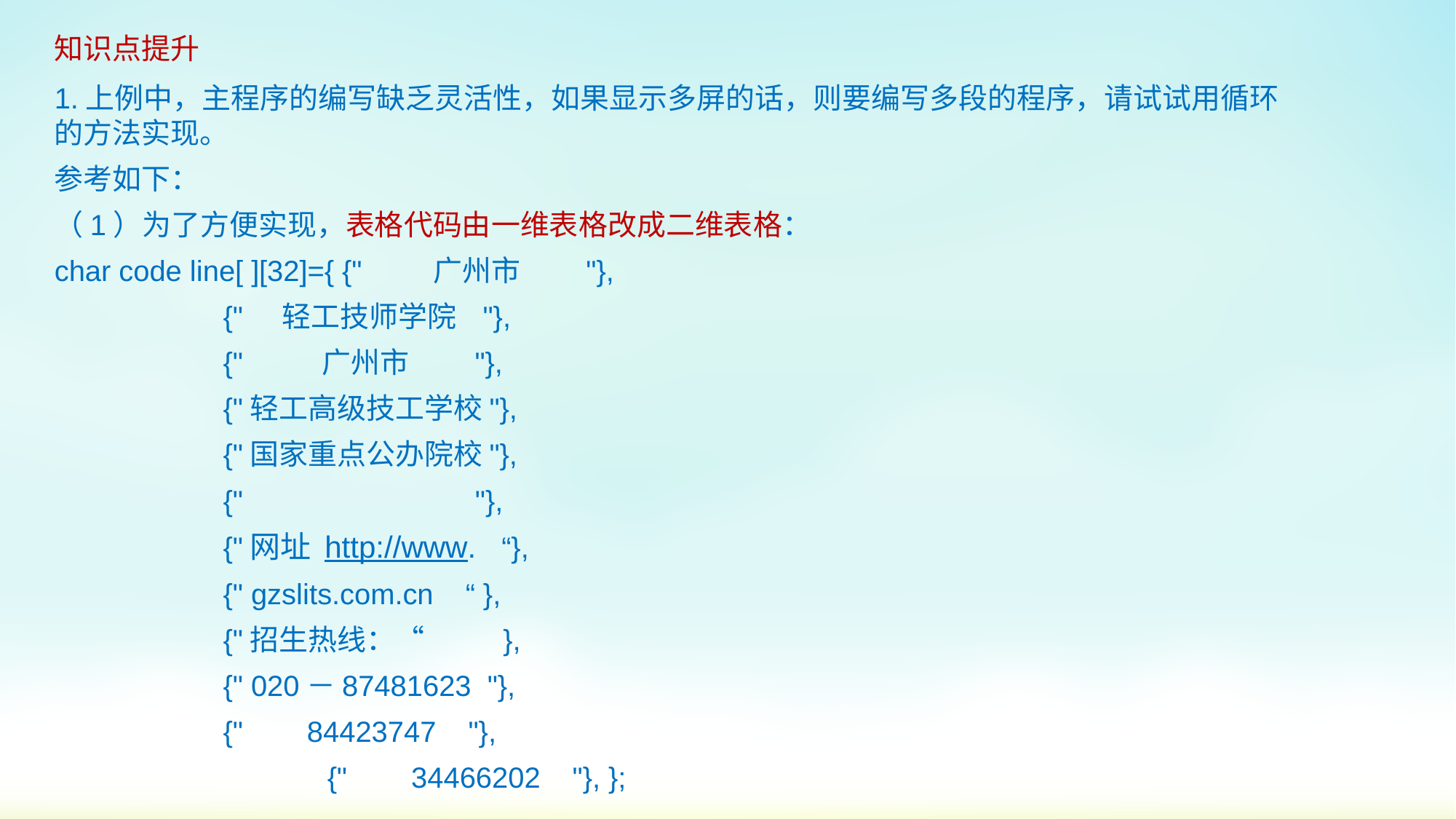

知识点提升
1.上例中，主程序的编写缺乏灵活性，如果显示多屏的话，则要编写多段的程序，请试试用循环的方法实现。
参考如下：
（1）为了方便实现，表格代码由一维表格改成二维表格：
char code line[ ][32]={ {"        广州市         "},
		        {"    轻工技师学院   "},
		        {"         广州市         "},
		        {"轻工高级技工学校"},
		        {"国家重点公办院校"},
		        {"                             "},
		        {"网址 http://www.   “},
		        {" gzslits.com.cn    “ },
		        {"招生热线：“           },
		        {" 020－87481623  "},
		        {"        84423747    "},
	                     {"        34466202    "}, };